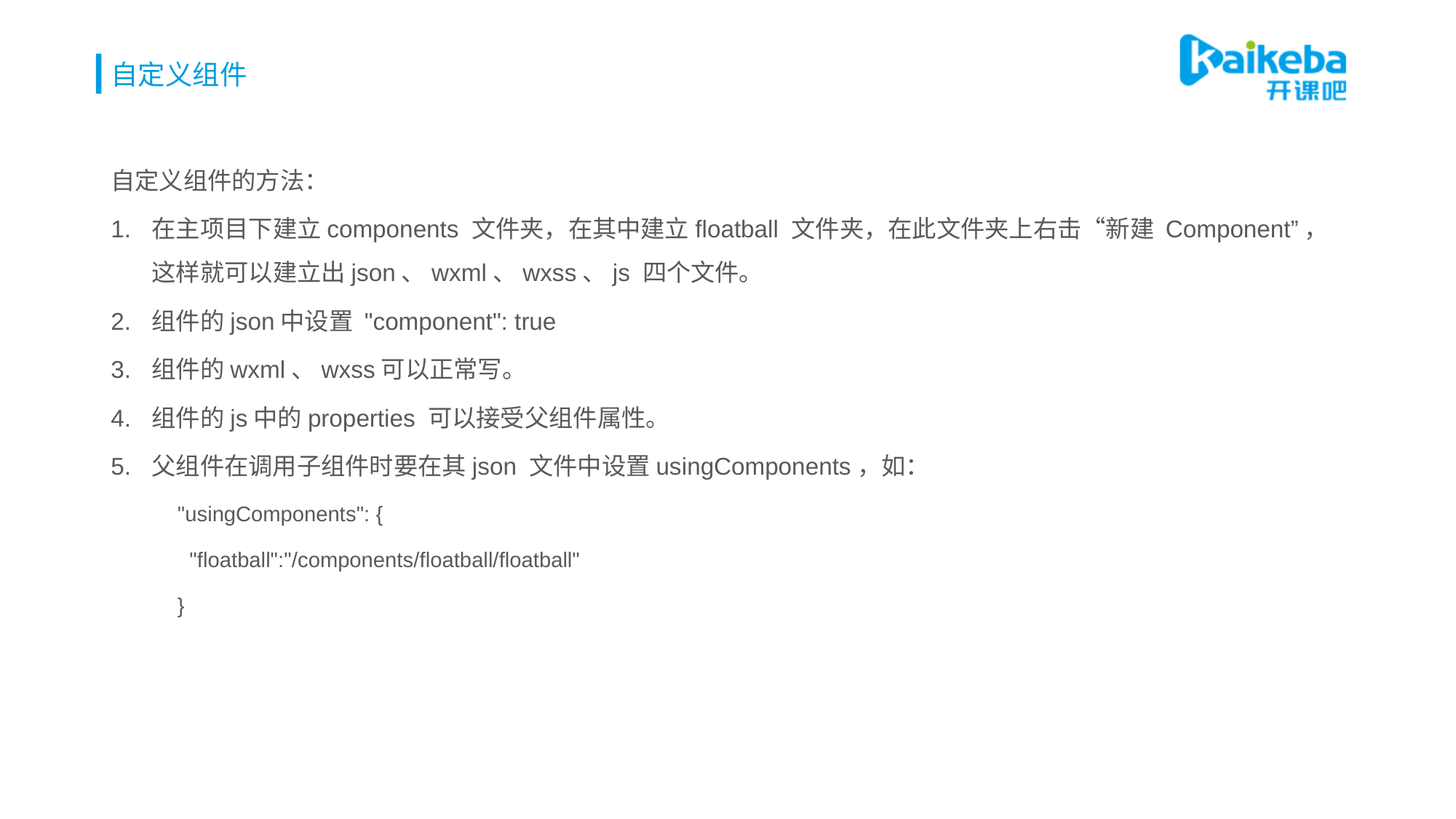

# 自定义组件
自定义组件的方法：
在主项目下建立components 文件夹，在其中建立floatball 文件夹，在此文件夹上右击“新建 Component”，这样就可以建立出json、wxml、wxss、js 四个文件。
组件的json中设置 "component": true
组件的wxml、wxss可以正常写。
组件的js中的properties 可以接受父组件属性。
父组件在调用子组件时要在其json 文件中设置usingComponents，如：
  "usingComponents": {
    "floatball":"/components/floatball/floatball"
  }